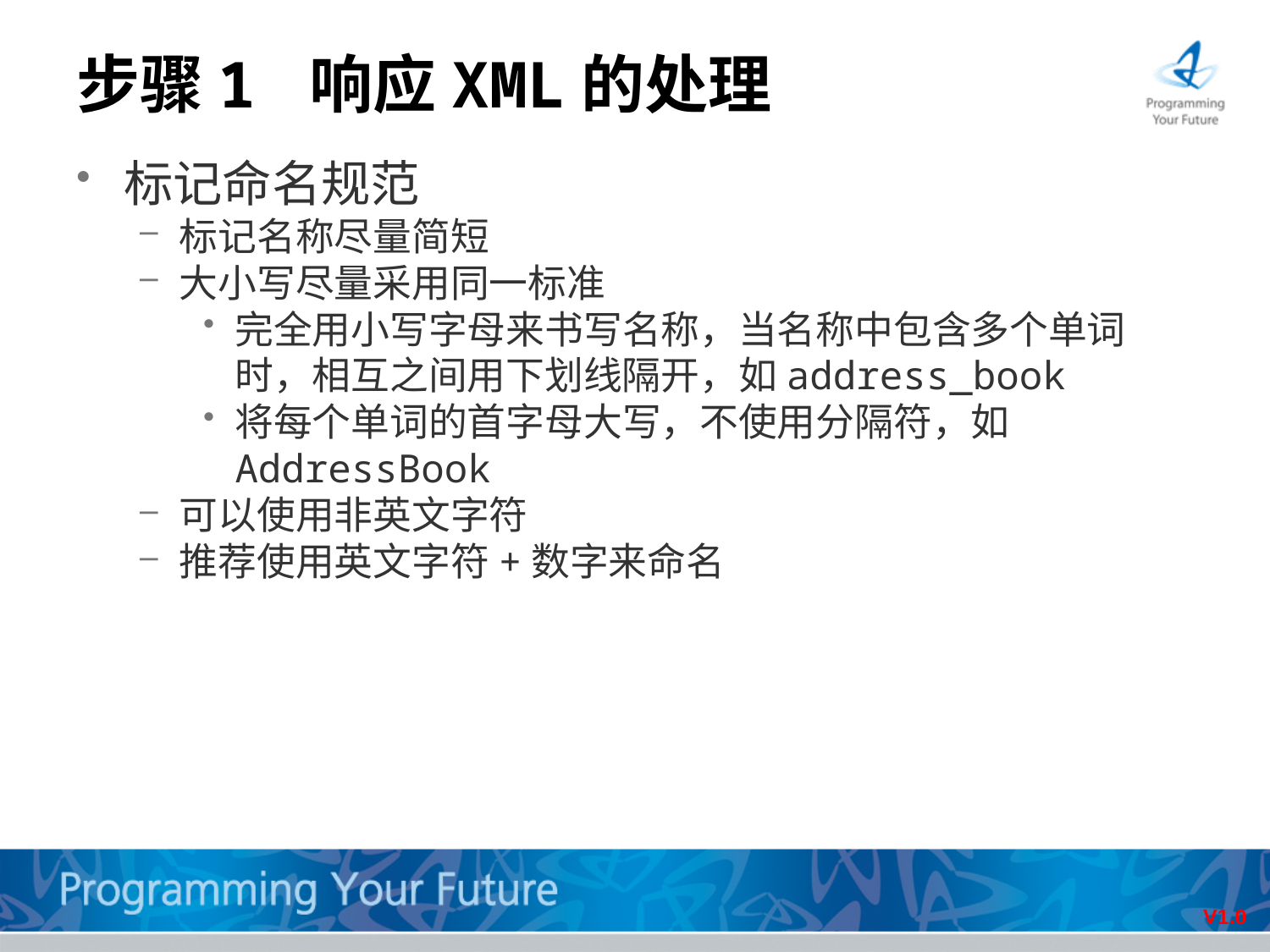

# 步骤1 响应XML的处理
标记命名规范
标记名称尽量简短
大小写尽量采用同一标准
完全用小写字母来书写名称，当名称中包含多个单词时，相互之间用下划线隔开，如address_book
将每个单词的首字母大写，不使用分隔符，如AddressBook
可以使用非英文字符
推荐使用英文字符+数字来命名